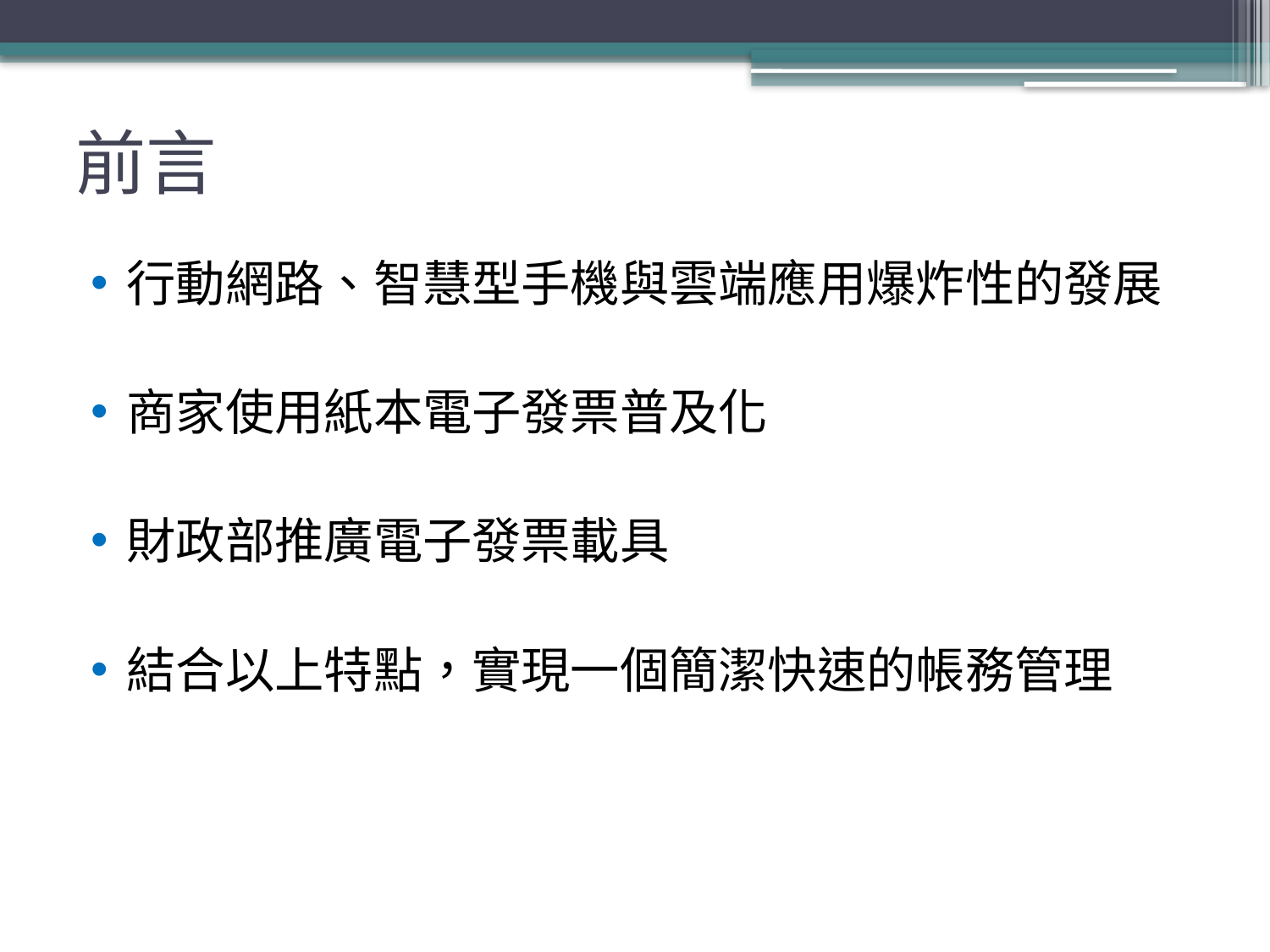

# 前言
行動網路、智慧型手機與雲端應用爆炸性的發展

商家使用紙本電子發票普及化

財政部推廣電子發票載具

結合以上特點，實現一個簡潔快速的帳務管理